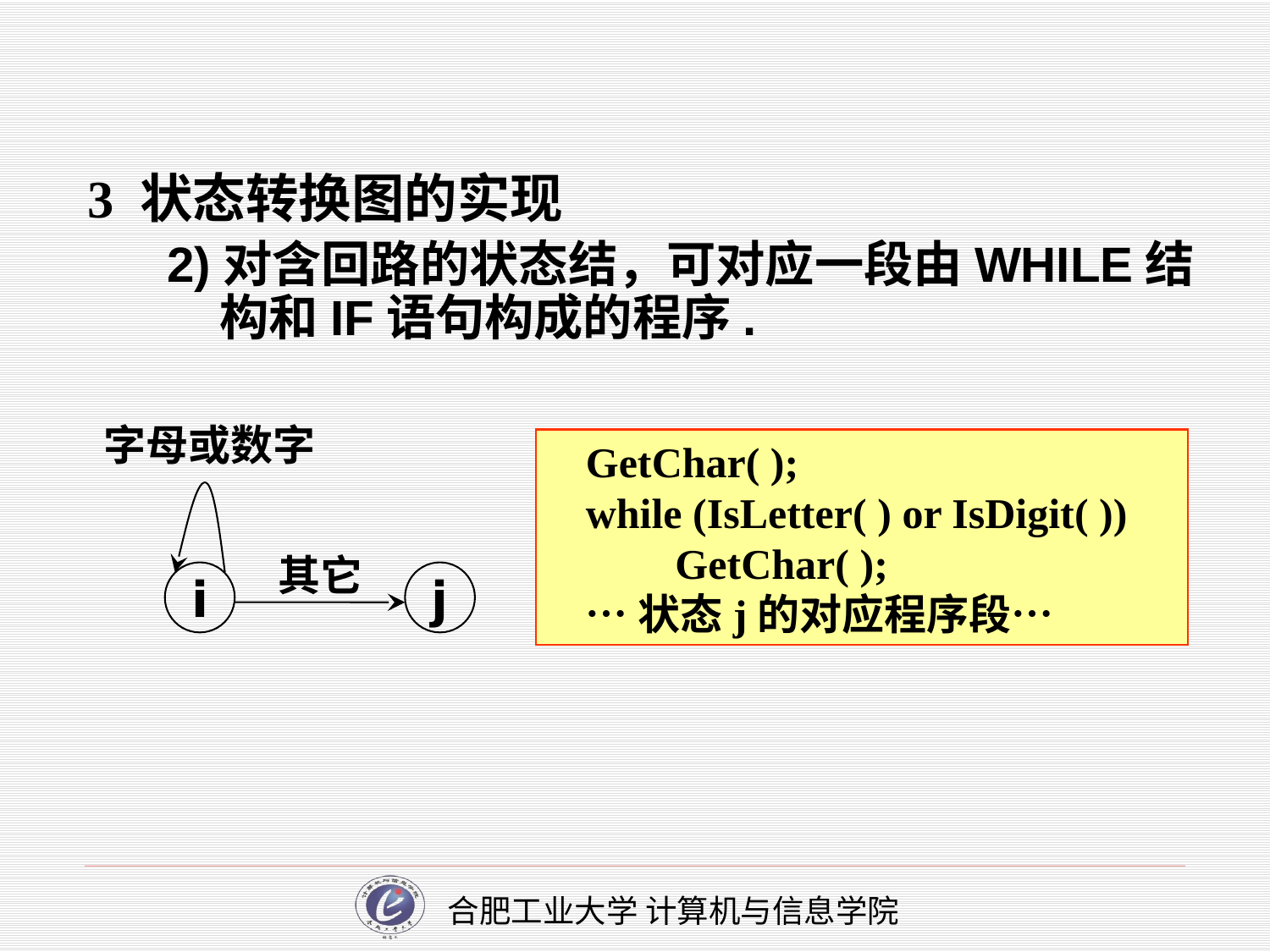

3 状态转换图的实现
2)对含回路的状态结，可对应一段由WHILE结构和IF语句构成的程序.
字母或数字

其它
i
j

GetChar( );
while (IsLetter( ) or IsDigit( ))
	GetChar( );
…状态j的对应程序段…
21